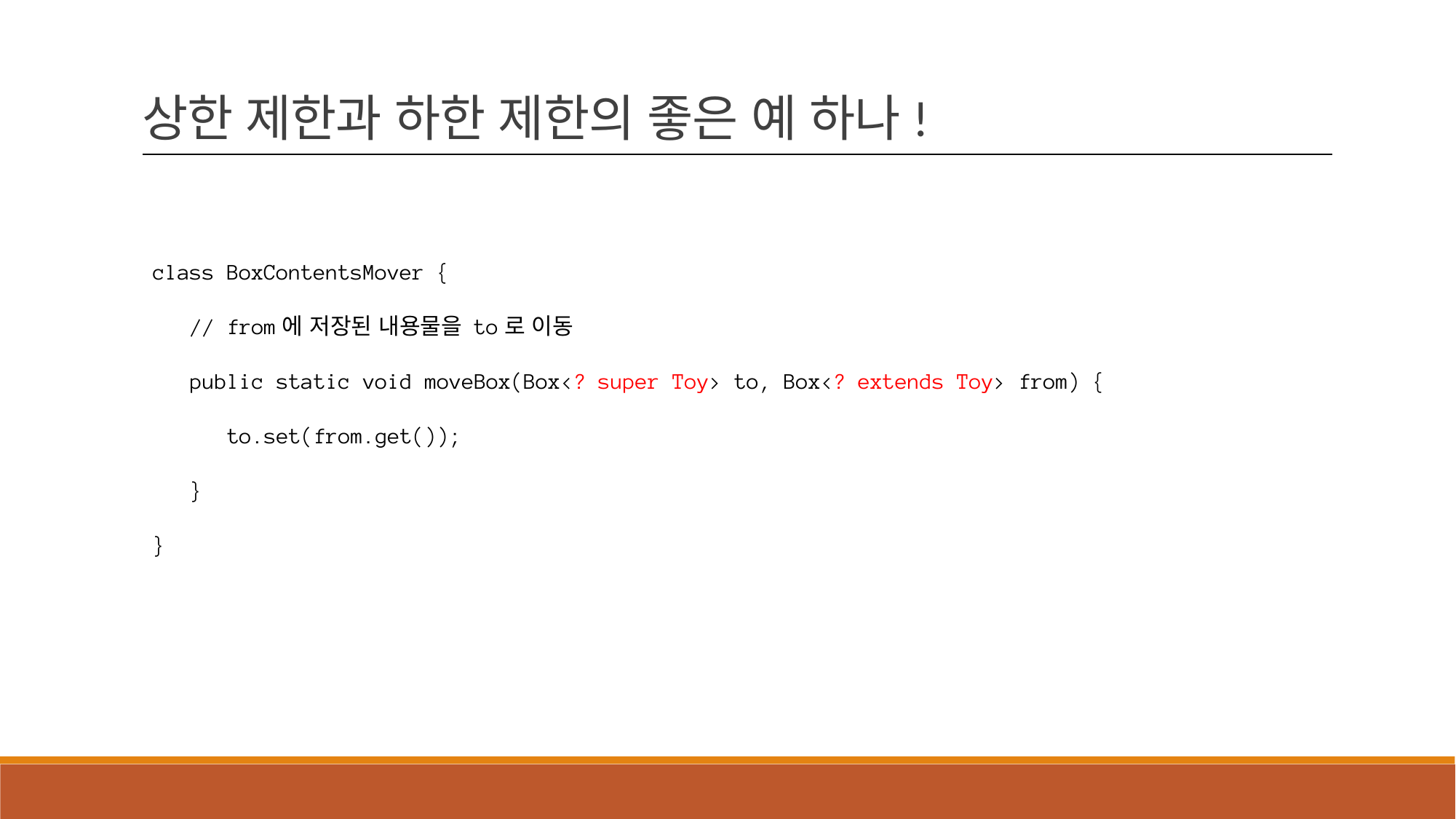

상한 제한과 하한 제한의 좋은 예 하나!
class BoxContentsMover {
   // from에 저장된 내용물을 to로 이동
   public static void moveBox(Box<? super Toy> to, Box<? extends Toy> from) {
      to.set(from.get());
   }
}